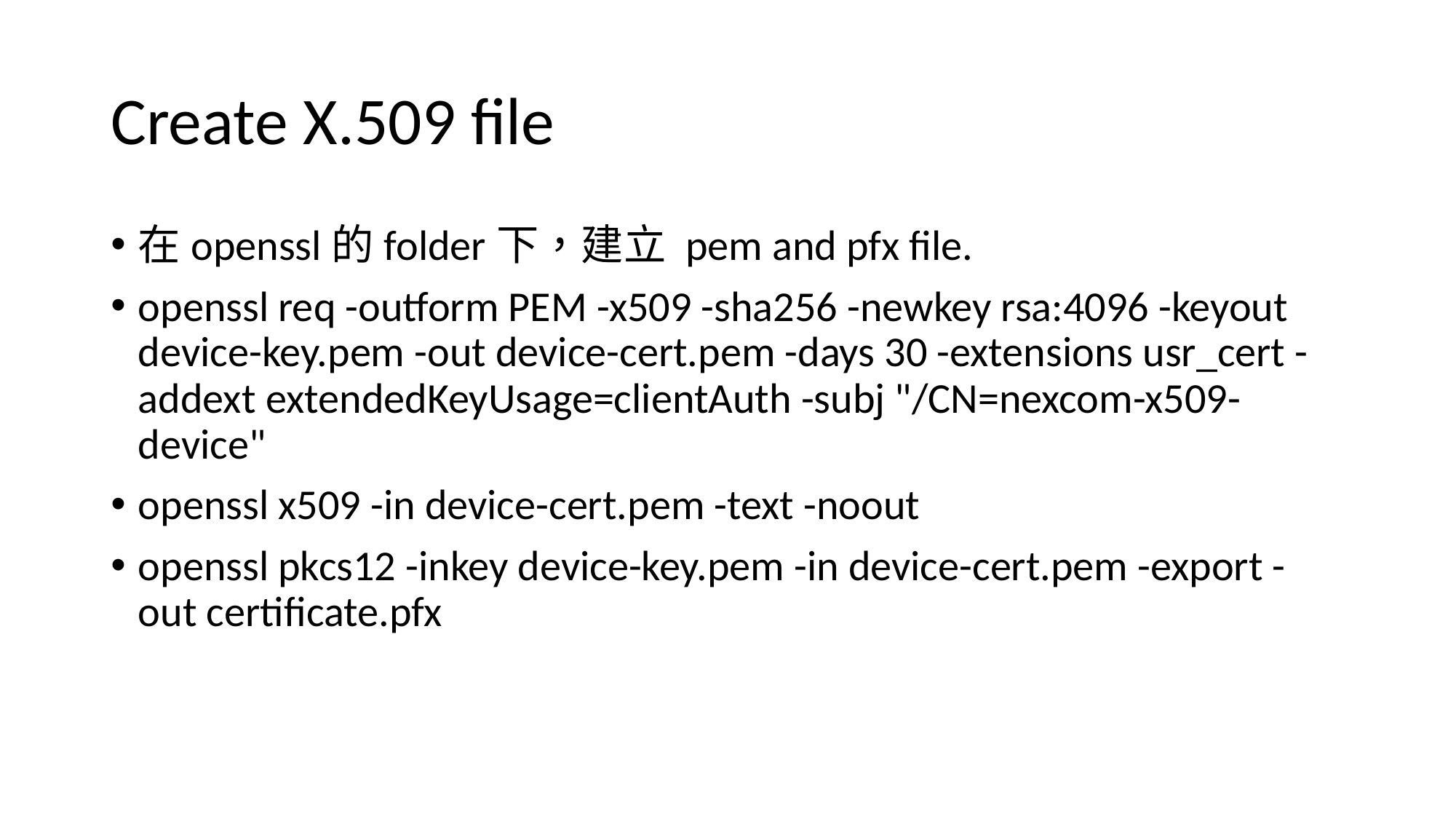

# Create X.509 file
在openssl的folder下，建立 pem and pfx file.
openssl req -outform PEM -x509 -sha256 -newkey rsa:4096 -keyout device-key.pem -out device-cert.pem -days 30 -extensions usr_cert -addext extendedKeyUsage=clientAuth -subj "/CN=nexcom-x509-device"
openssl x509 -in device-cert.pem -text -noout
openssl pkcs12 -inkey device-key.pem -in device-cert.pem -export -out certificate.pfx